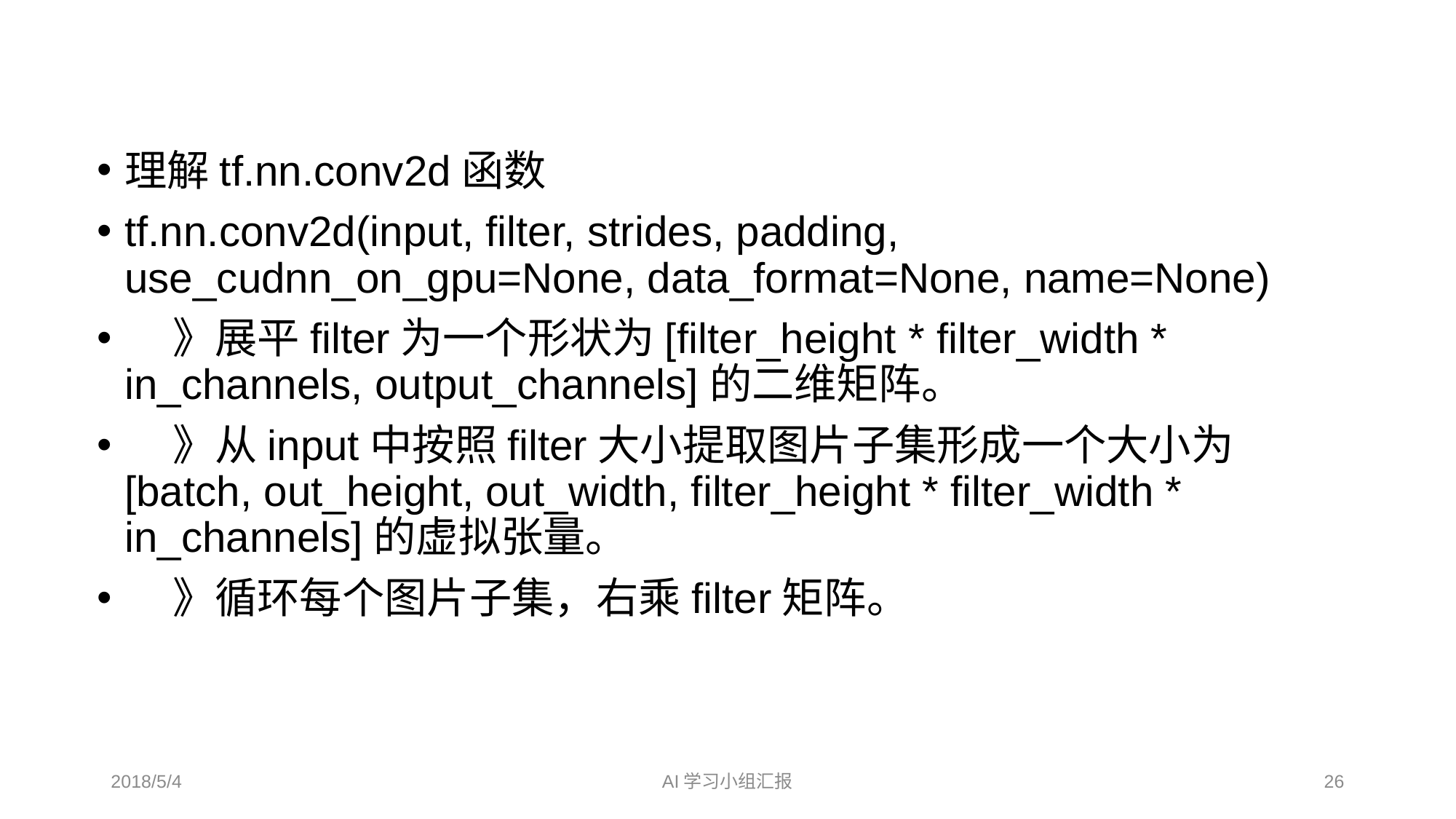

理解tf.nn.conv2d函数
tf.nn.conv2d(input, filter, strides, padding, use_cudnn_on_gpu=None, data_format=None, name=None)
    》展平filter为一个形状为[filter_height * filter_width * in_channels, output_channels]的二维矩阵。
    》从input中按照filter大小提取图片子集形成一个大小为[batch, out_height, out_width, filter_height * filter_width * in_channels]的虚拟张量。
    》循环每个图片子集，右乘filter矩阵。

2018/5/4
AI学习小组汇报
26